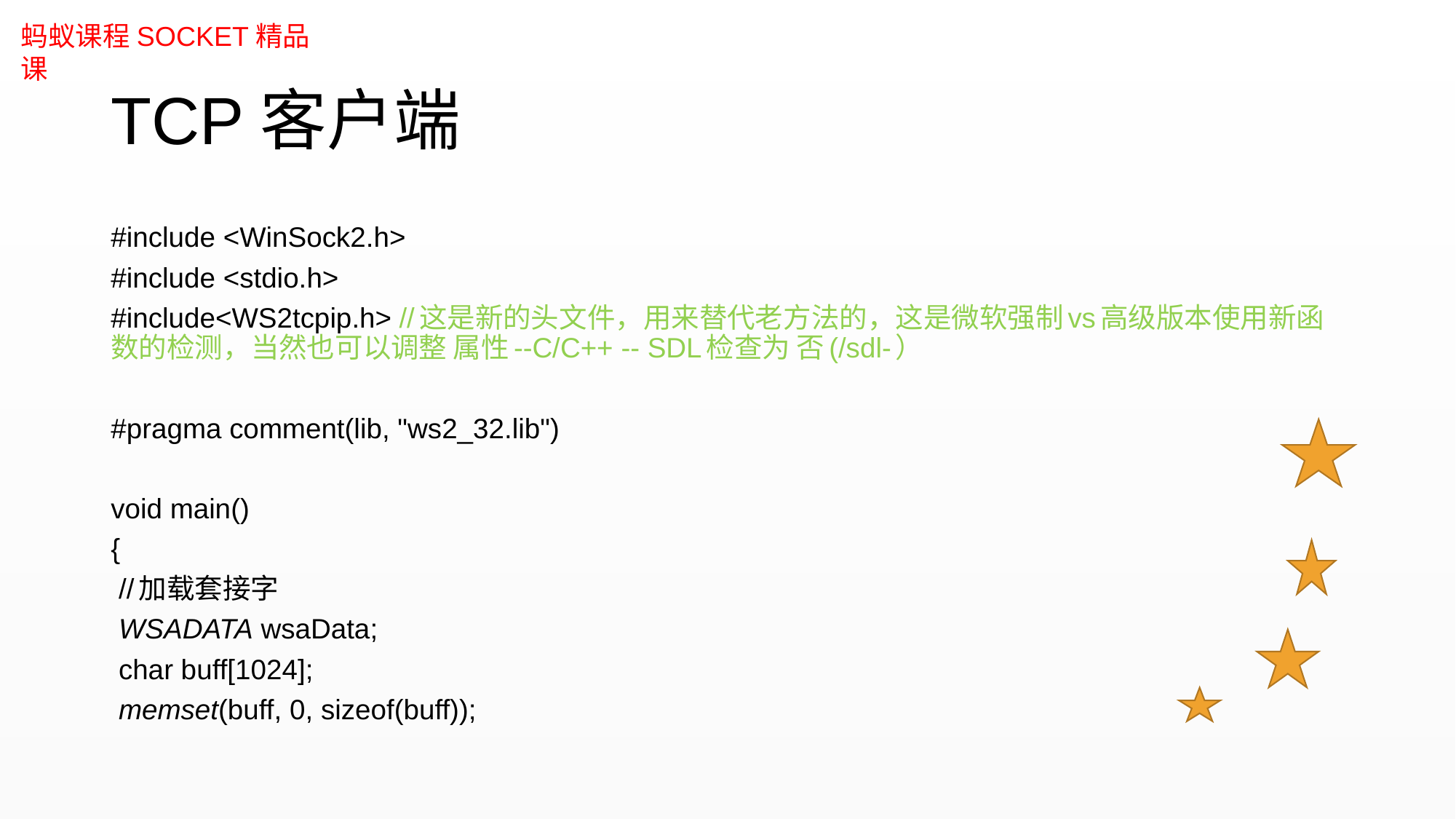

# TCP客户端
#include <WinSock2.h>
#include <stdio.h>
#include<WS2tcpip.h>	//这是新的头文件，用来替代老方法的，这是微软强制vs高级版本使用新函数的检测，当然也可以调整 属性--C/C++ -- SDL检查为 否(/sdl-）

#pragma comment(lib, "ws2_32.lib")

void main()
{
 //加载套接字
 WSADATA wsaData;
 char buff[1024];
 memset(buff, 0, sizeof(buff));